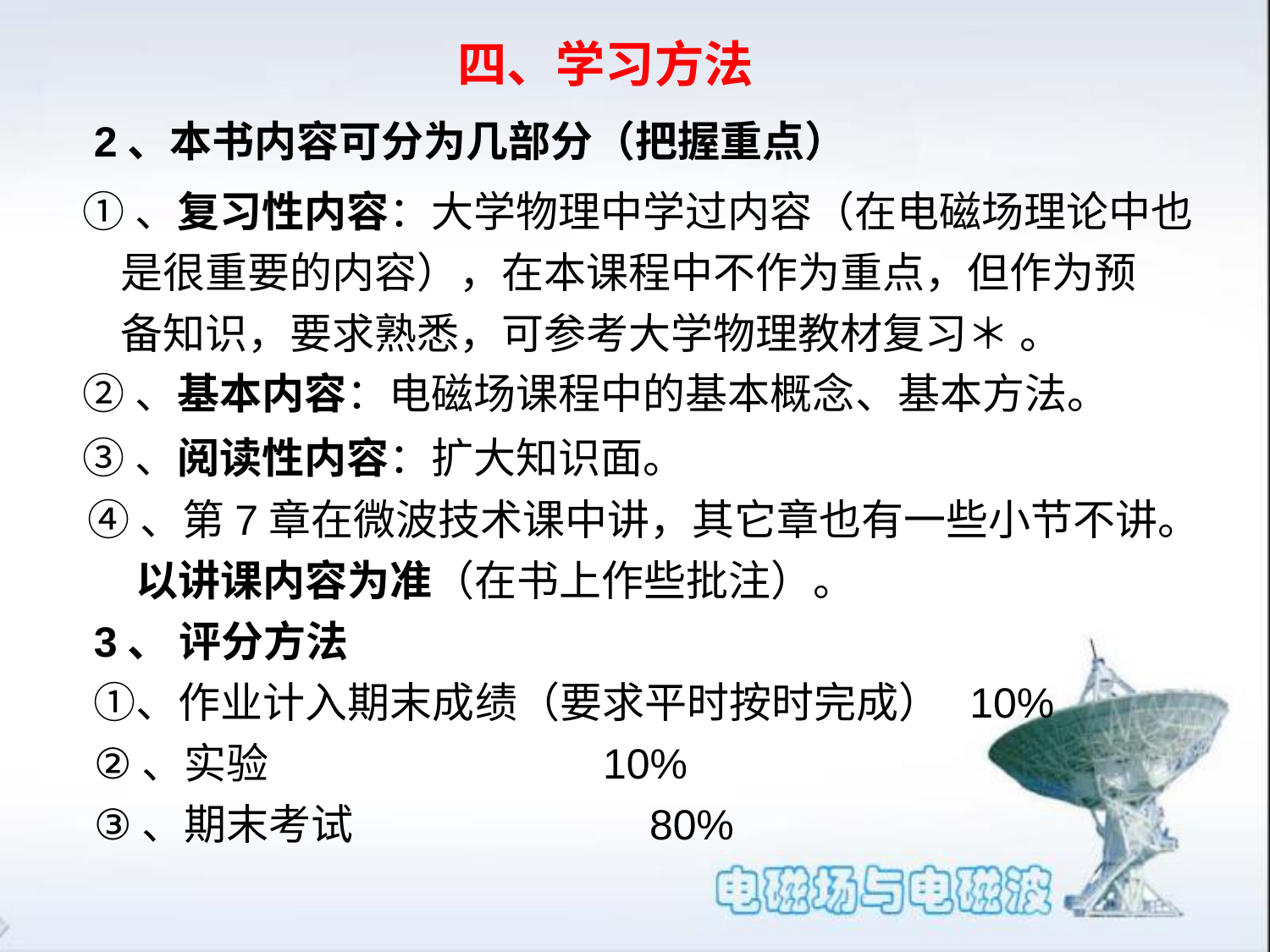

四、学习方法
#
2、本书内容可分为几部分（把握重点）
①、复习性内容：大学物理中学过内容（在电磁场理论中也
    是很重要的内容），在本课程中不作为重点，但作为预
    备知识，要求熟悉，可参考大学物理教材复习＊ 。
②、基本内容：电磁场课程中的基本概念、基本方法。
③、阅读性内容：扩大知识面。
④、第7章在微波技术课中讲，其它章也有一些小节不讲。
    以讲课内容为准（在书上作些批注）。
3、 评分方法
①、作业计入期末成绩（要求平时按时完成）  10%
②、实验                                  10%
③、期末考试                              80%